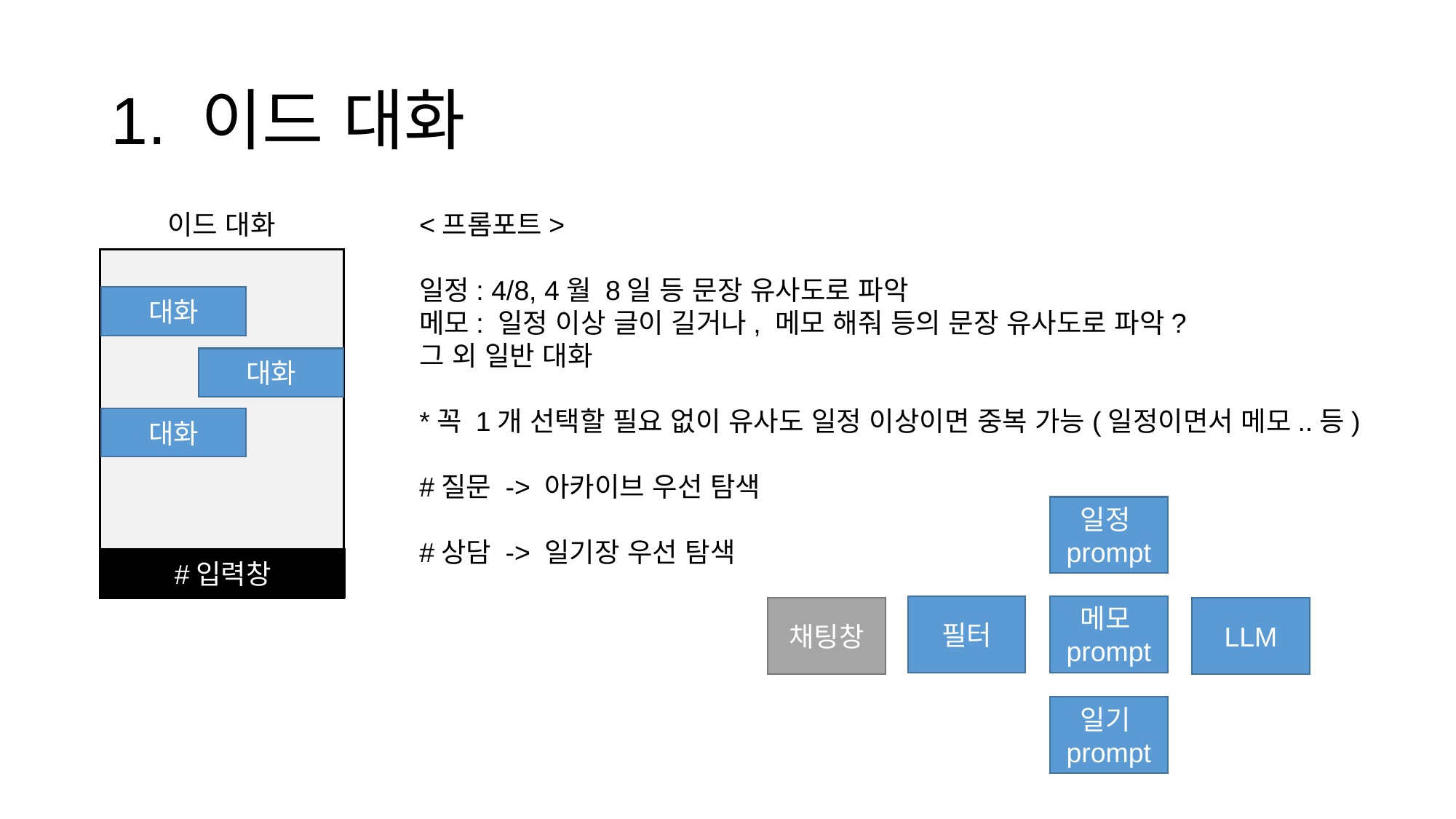

# 1. 이드 대화
이드 대화
<프롬포트>

일정: 4/8, 4월 8일 등 문장 유사도로 파악
메모: 일정 이상 글이 길거나, 메모 해줘 등의 문장 유사도로 파악?
그 외 일반 대화

*꼭 1개 선택할 필요 없이 유사도 일정 이상이면 중복 가능(일정이면서 메모..등)

#질문 -> 아카이브 우선 탐색

#상담 -> 일기장 우선 탐색

대화
대화
대화
일정prompt
#입력창
메모prompt
필터
채팅창
LLM
일기prompt